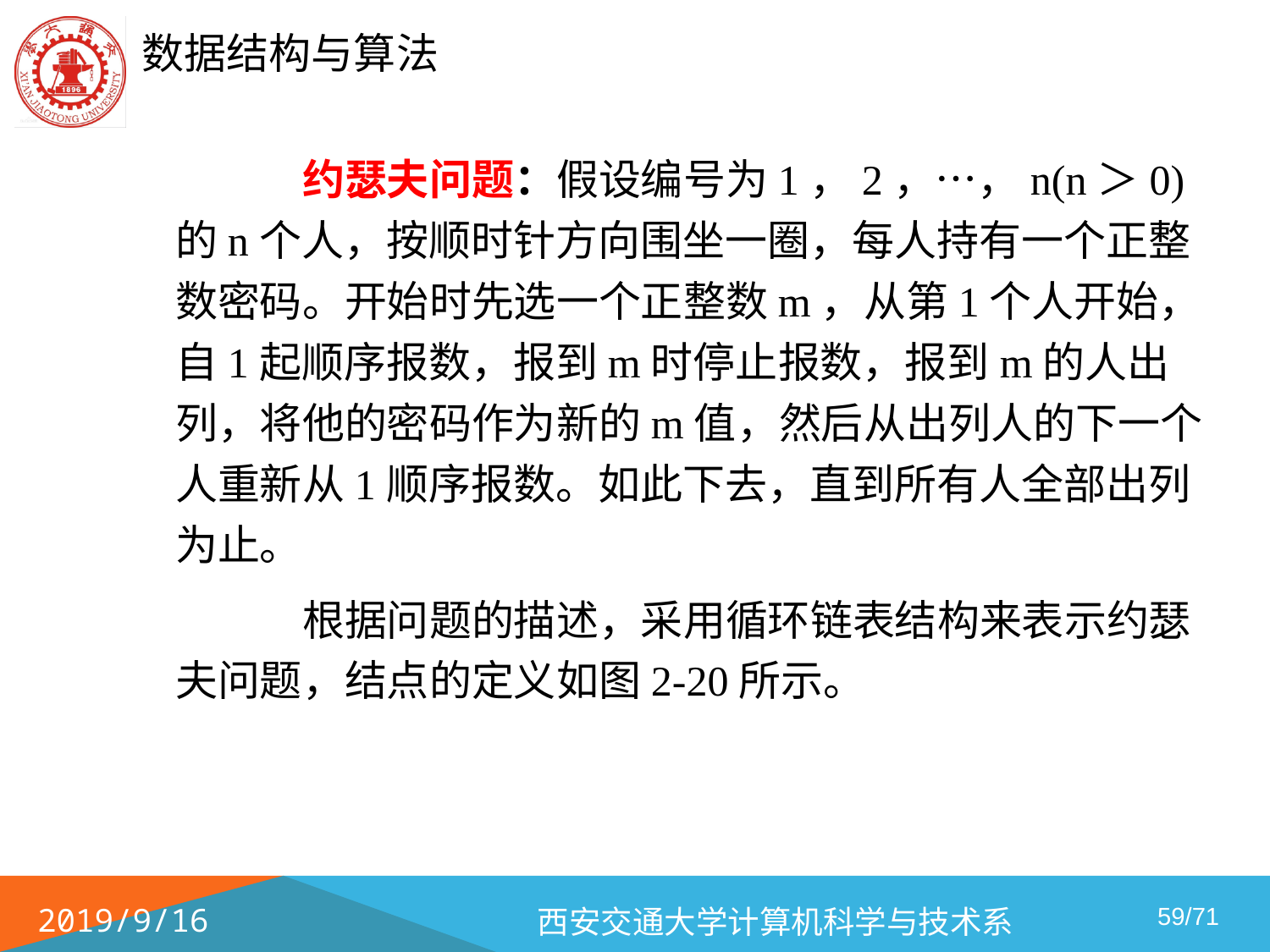

约瑟夫问题：假设编号为1，2，…，n(n＞0)的n个人，按顺时针方向围坐一圈，每人持有一个正整数密码。开始时先选一个正整数m，从第1个人开始，自1起顺序报数，报到m时停止报数，报到m的人出列，将他的密码作为新的m值，然后从出列人的下一个人重新从1顺序报数。如此下去，直到所有人全部出列为止。
		根据问题的描述，采用循环链表结构来表示约瑟夫问题，结点的定义如图2-20所示。